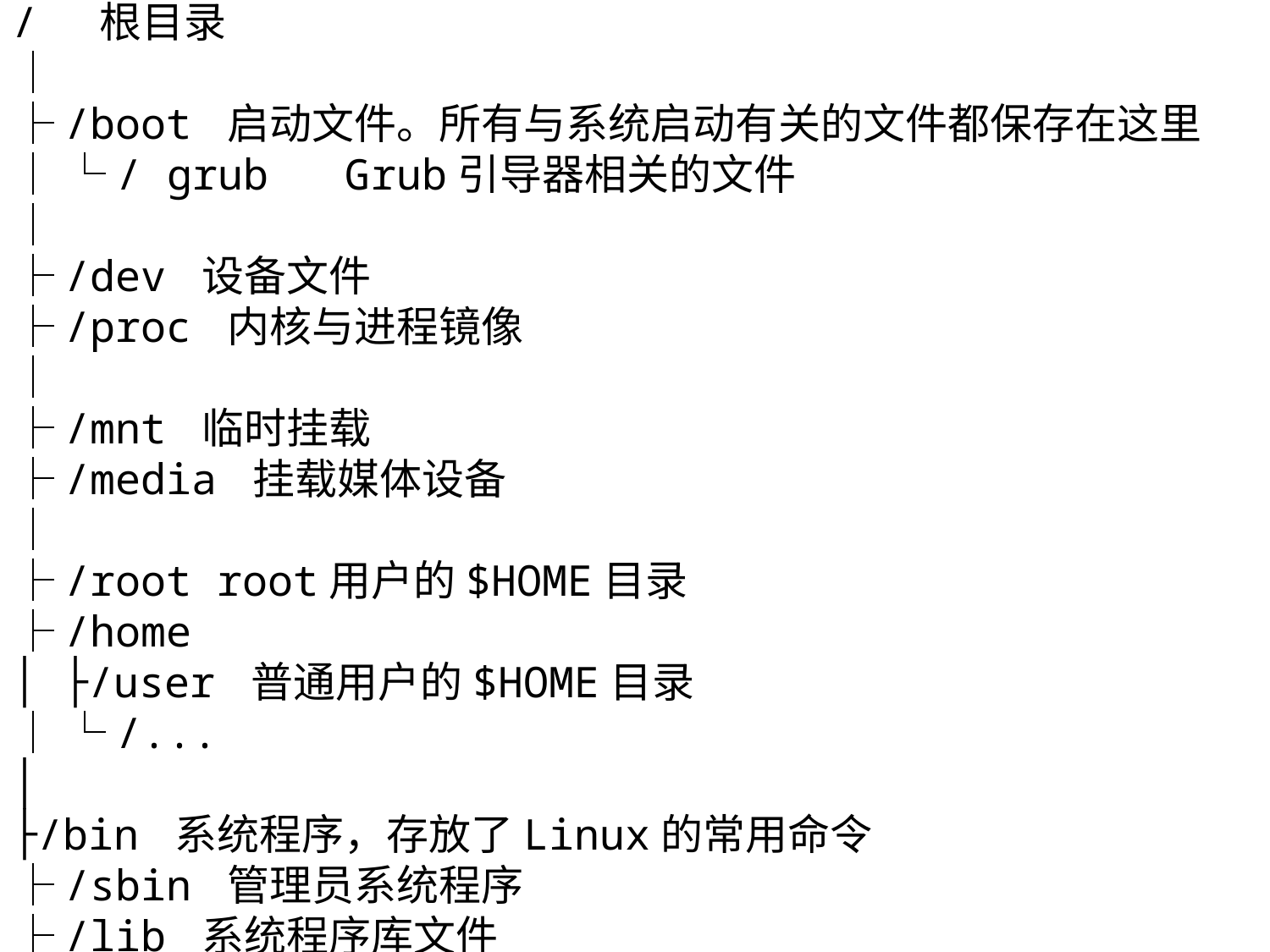

/　 根目录　
│
├/boot 启动文件。所有与系统启动有关的文件都保存在这里
│ └/ grub   Grub引导器相关的文件
│
├/dev 设备文件
├/proc 内核与进程镜像
│
├/mnt 临时挂载
├/media 挂载媒体设备
│
├/root root用户的$HOME目录
├/home
│ ├/user 普通用户的$HOME目录
│ └/...
│
├/bin 系统程序，存放了Linux的常用命令
├/sbin 管理员系统程序
├/lib 系统程序库文件
27